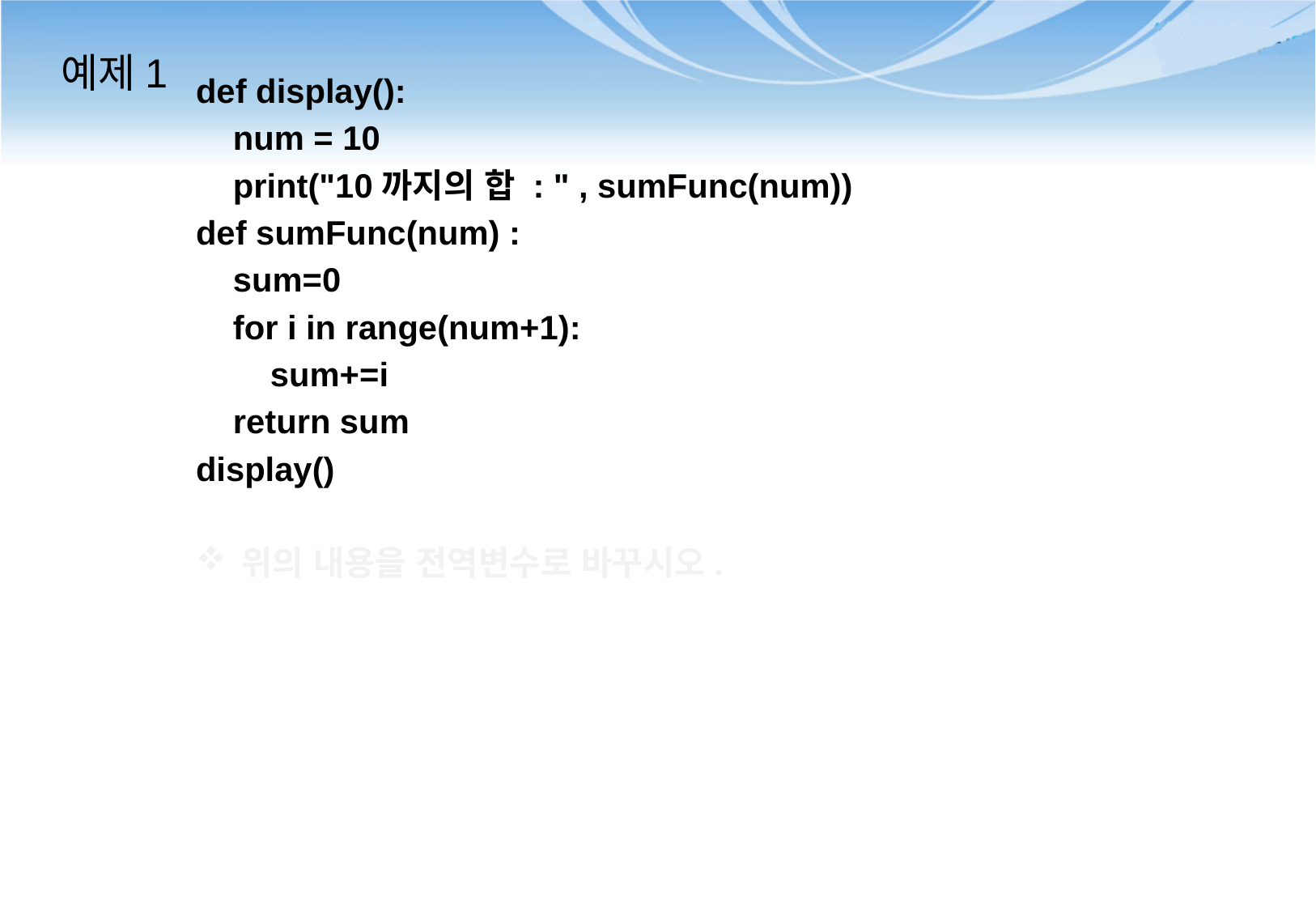

# 예제1
def display():
    num = 10
    print("10까지의 합 : " , sumFunc(num))
def sumFunc(num) :
    sum=0
    for i in range(num+1):
        sum+=i
    return sum
display()

위의 내용을 전역변수로 바꾸시오.